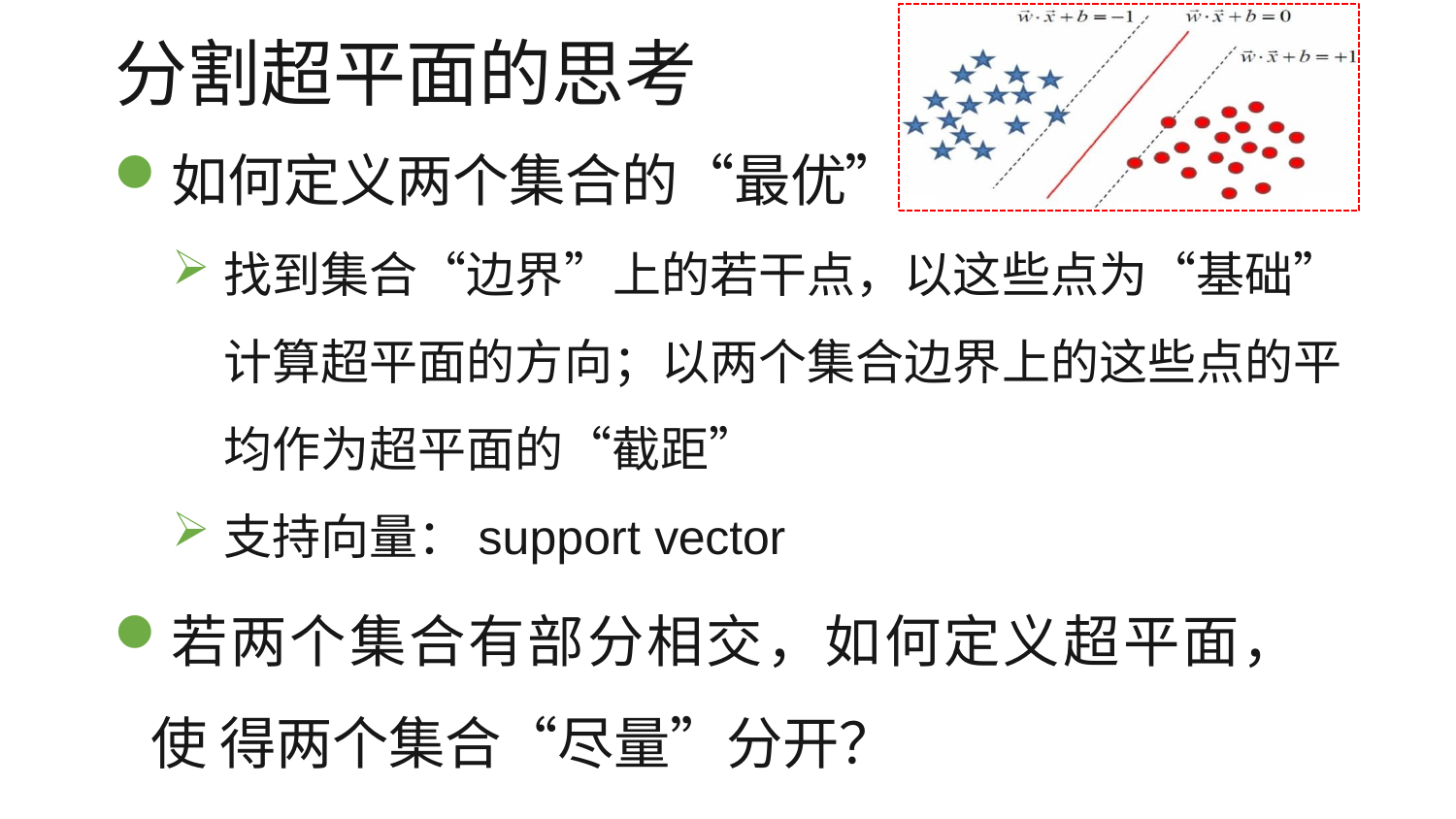

# 分割超平面的思考
如何定义两个集合的“最优
找到集合“边界”上的若干点，以这些点为“基础” 计算超平面的方向；以两个集合边界上的这些点的平 均作为超平面的“截距”
支持向量：support vector
若两个集合有部分相交，如何定义超平面，使 得两个集合“尽量”分开？
”分割超平面？